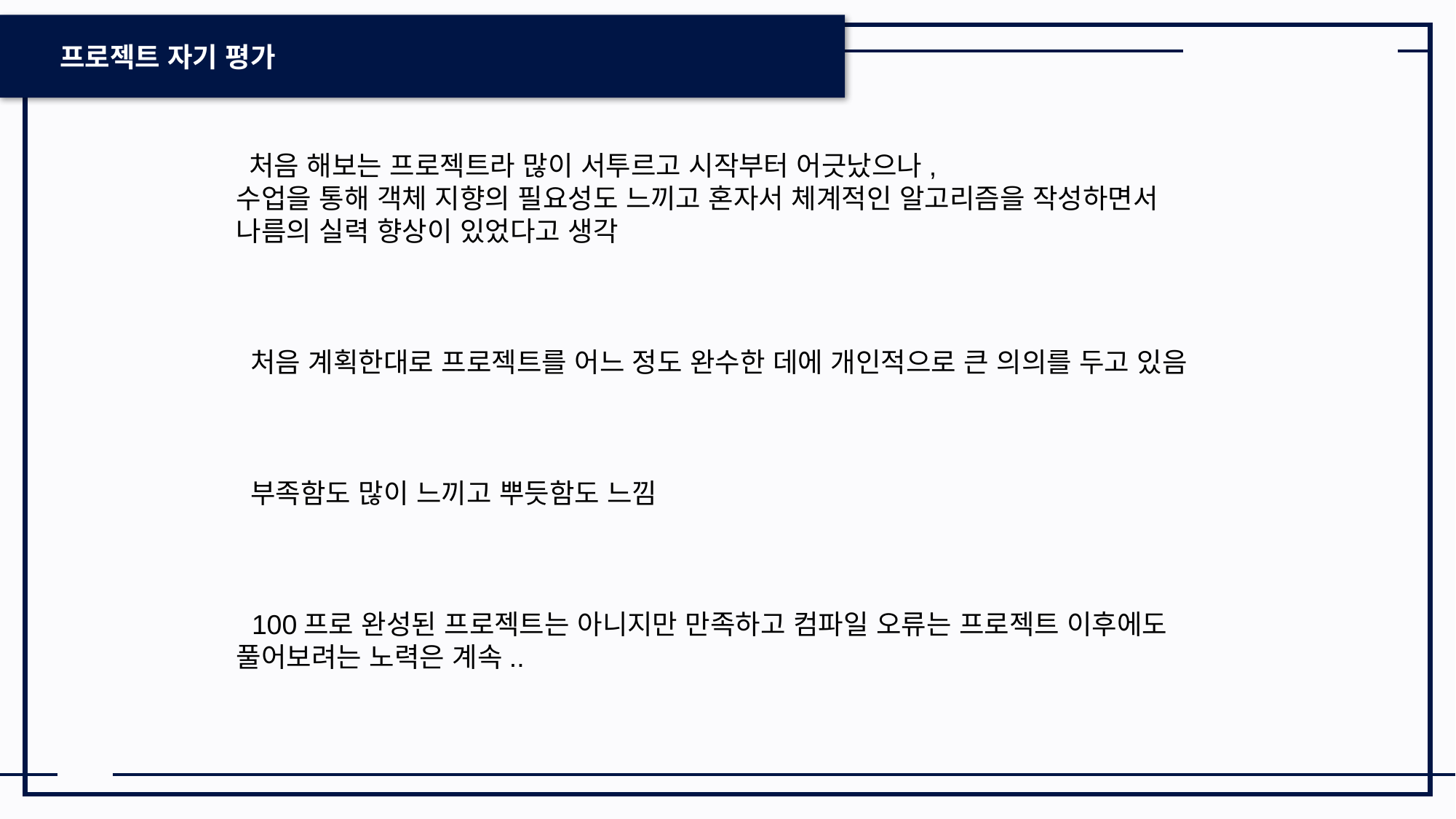

프로젝트 자기 평가
 처음 해보는 프로젝트라 많이 서투르고 시작부터 어긋났으나,
수업을 통해 객체 지향의 필요성도 느끼고 혼자서 체계적인 알고리즘을 작성하면서 나름의 실력 향상이 있었다고 생각

 처음 계획한대로 프로젝트를 어느 정도 완수한 데에 개인적으로 큰 의의를 두고 있음

 부족함도 많이 느끼고 뿌듯함도 느낌

  100프로 완성된 프로젝트는 아니지만 만족하고 컴파일 오류는 프로젝트 이후에도 풀어보려는 노력은 계속..